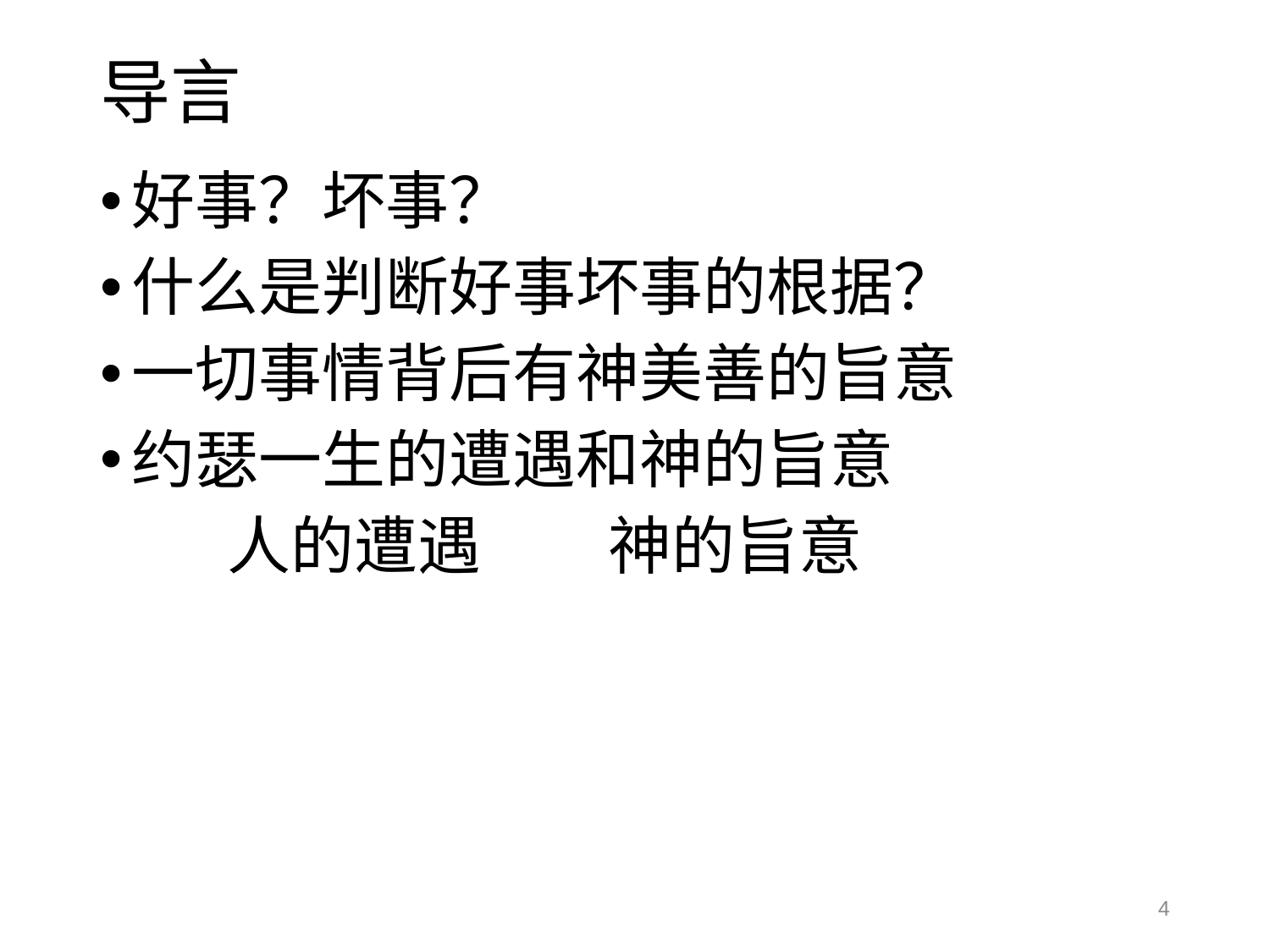

# 导言
好事？坏事？
什么是判断好事坏事的根据？
一切事情背后有神美善的旨意
约瑟一生的遭遇和神的旨意
	人的遭遇	神的旨意
4